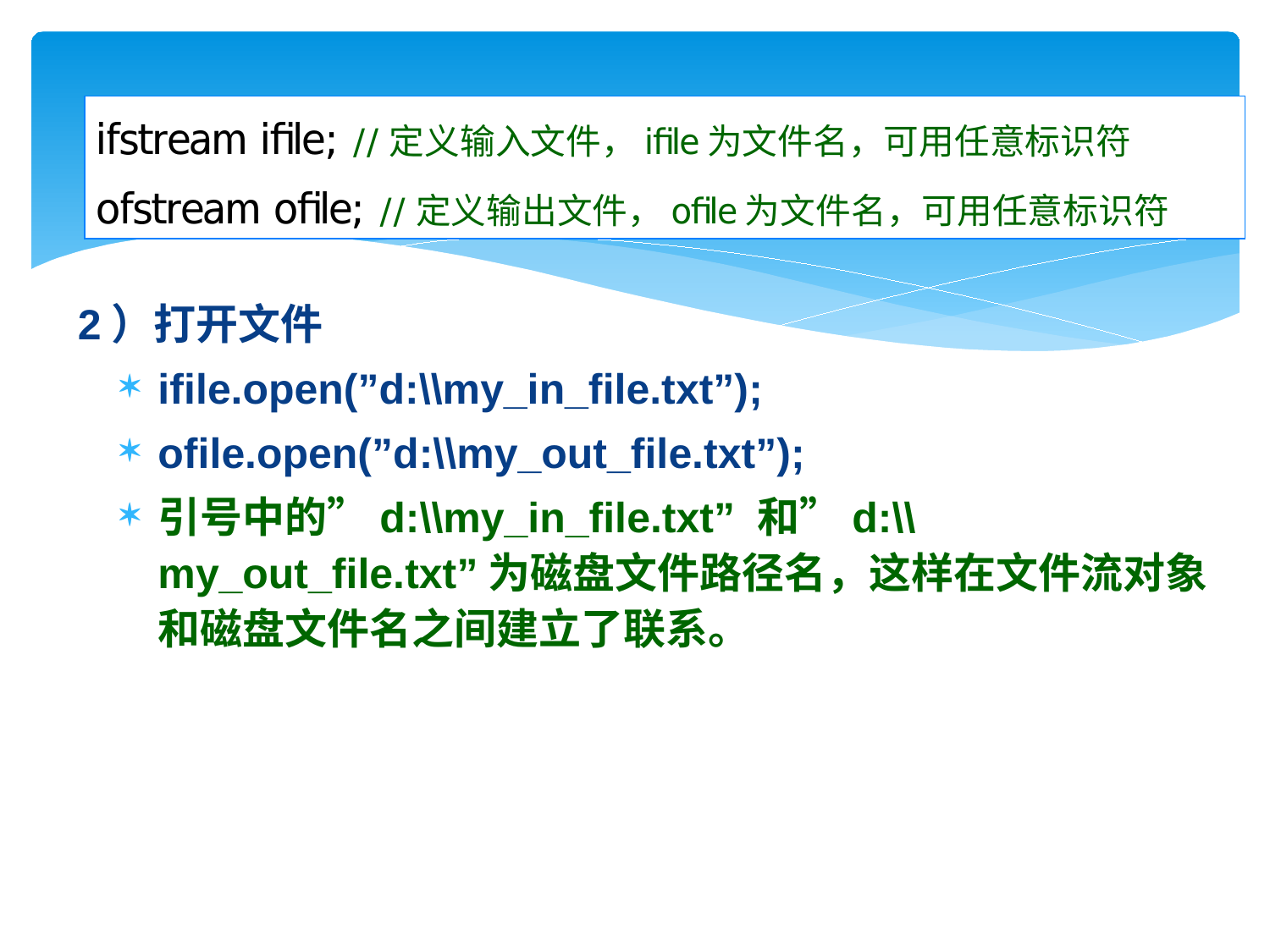

ifstream ifile; //定义输入文件，ifile为文件名，可用任意标识符
ofstream ofile; //定义输出文件，ofile为文件名，可用任意标识符

2）打开文件
ifile.open(”d:\\my_in_file.txt”);
ofile.open(”d:\\my_out_file.txt”);
引号中的”d:\\my_in_file.txt” 和”d:\\my_out_file.txt”为磁盘文件路径名，这样在文件流对象和磁盘文件名之间建立了联系。